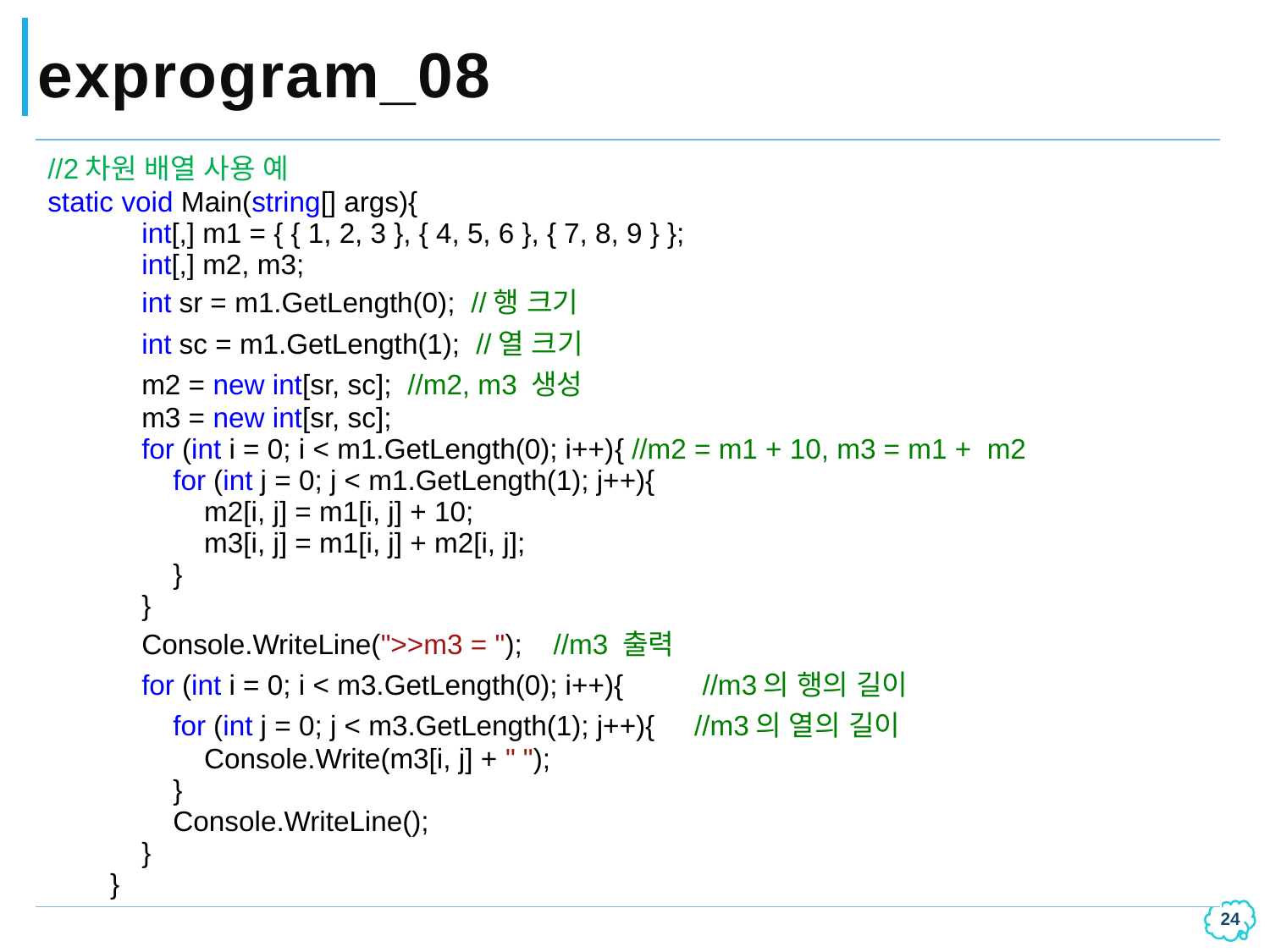

# exprogram_08
| //2차원 배열 사용 예 static void Main(string[] args){ int[,] m1 = { { 1, 2, 3 }, { 4, 5, 6 }, { 7, 8, 9 } }; int[,] m2, m3; int sr = m1.GetLength(0); //행 크기 int sc = m1.GetLength(1); //열 크기 m2 = new int[sr, sc]; //m2, m3 생성 m3 = new int[sr, sc]; for (int i = 0; i < m1.GetLength(0); i++){ //m2 = m1 + 10, m3 = m1 + m2 for (int j = 0; j < m1.GetLength(1); j++){ m2[i, j] = m1[i, j] + 10; m3[i, j] = m1[i, j] + m2[i, j]; } } Console.WriteLine(">>m3 = "); //m3 출력 for (int i = 0; i < m3.GetLength(0); i++){ //m3의 행의 길이 for (int j = 0; j < m3.GetLength(1); j++){ //m3의 열의 길이 Console.Write(m3[i, j] + " "); } Console.WriteLine(); } } |
| --- |
24